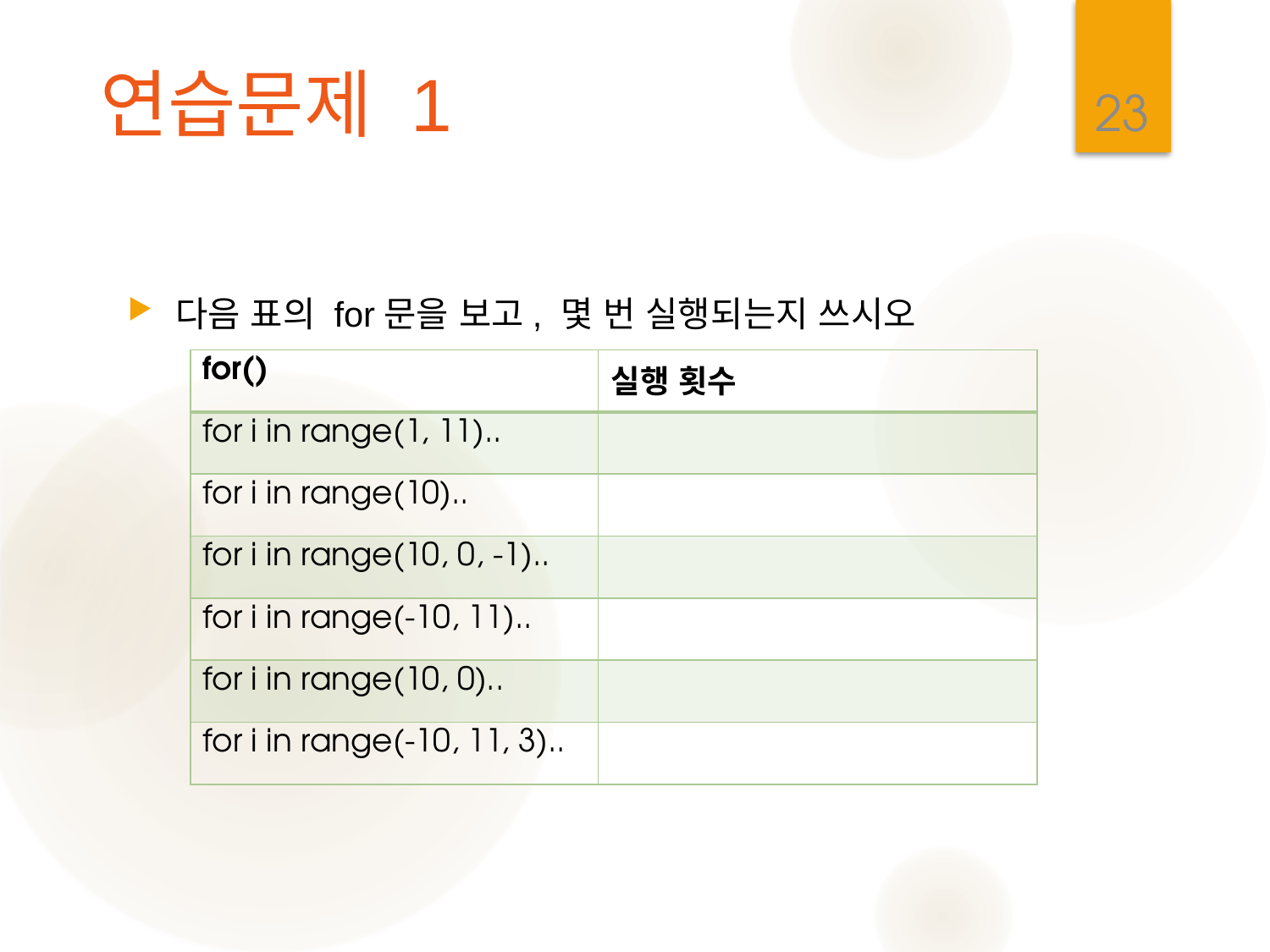

23
# 연습문제 1
다음 표의 for문을 보고, 몇 번 실행되는지 쓰시오

| for() | 실행 횟수 |
| --- | --- |
| for i in range(1, 11).. |  |
| for i in range(10).. |  |
| for i in range(10, 0, -1).. |  |
| for i in range(-10, 11).. |  |
| for i in range(10, 0).. |  |
| for i in range(-10, 11, 3).. |  |